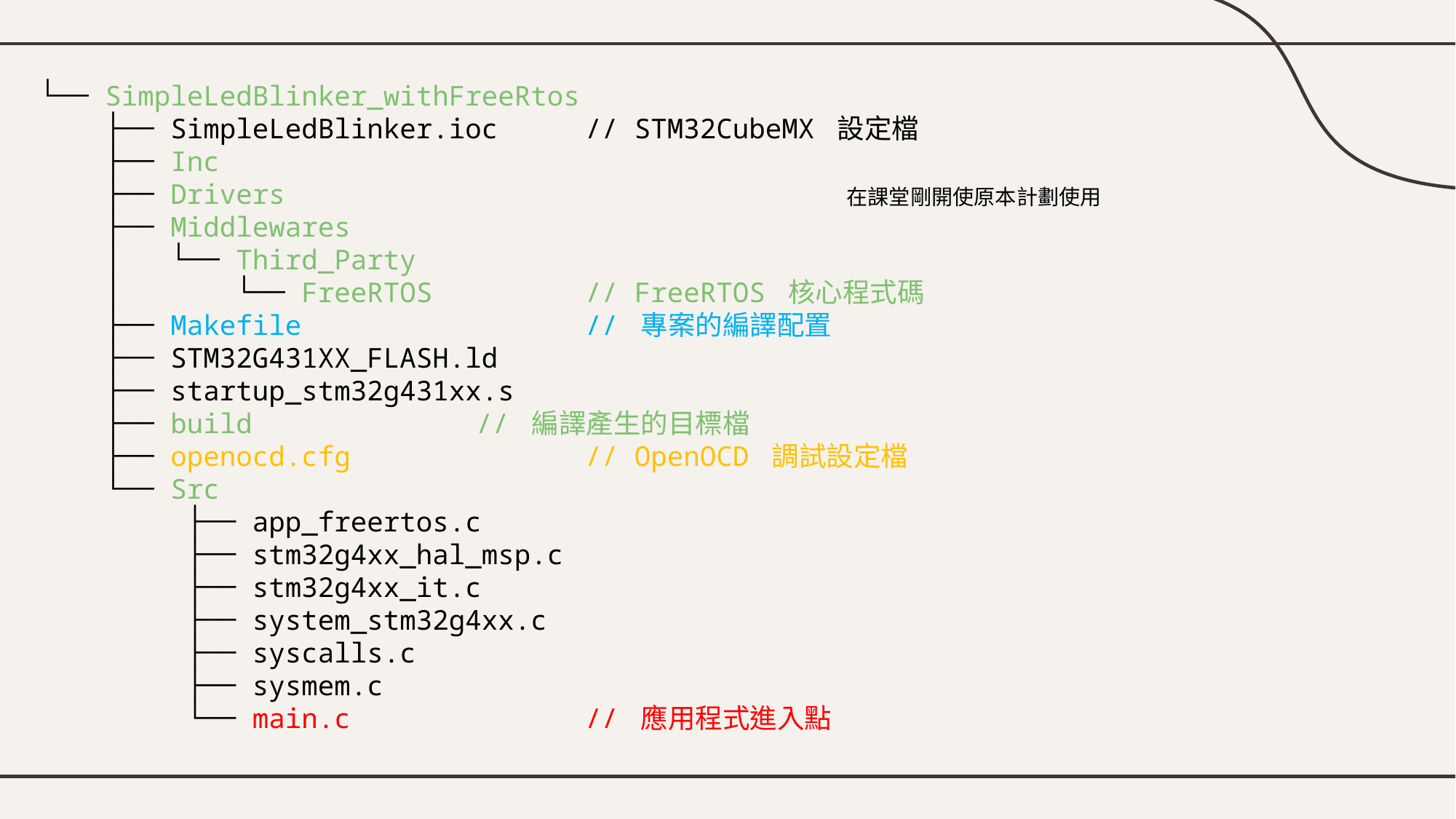

└── SimpleLedBlinker_withFreeRtos
    ├── SimpleLedBlinker.ioc	// STM32CubeMX 設定檔
    ├── Inc
    ├── Drivers
    ├── Middlewares
    │   └── Third_Party
    │       └── FreeRTOS		// FreeRTOS 核心程式碼
    ├── Makefile			// 專案的編譯配置
    ├── STM32G431XX_FLASH.ld
    ├── startup_stm32g431xx.s
    ├── build			// 編譯產生的目標檔
    ├── openocd.cfg			// OpenOCD 調試設定檔
    └── Src
         ├── app_freertos.c
         ├── stm32g4xx_hal_msp.c
         ├── stm32g4xx_it.c
         ├── system_stm32g4xx.c
         ├── syscalls.c
         ├── sysmem.c
         └── main.c			// 應用程式進入點
在課堂剛開使原本計劃使用